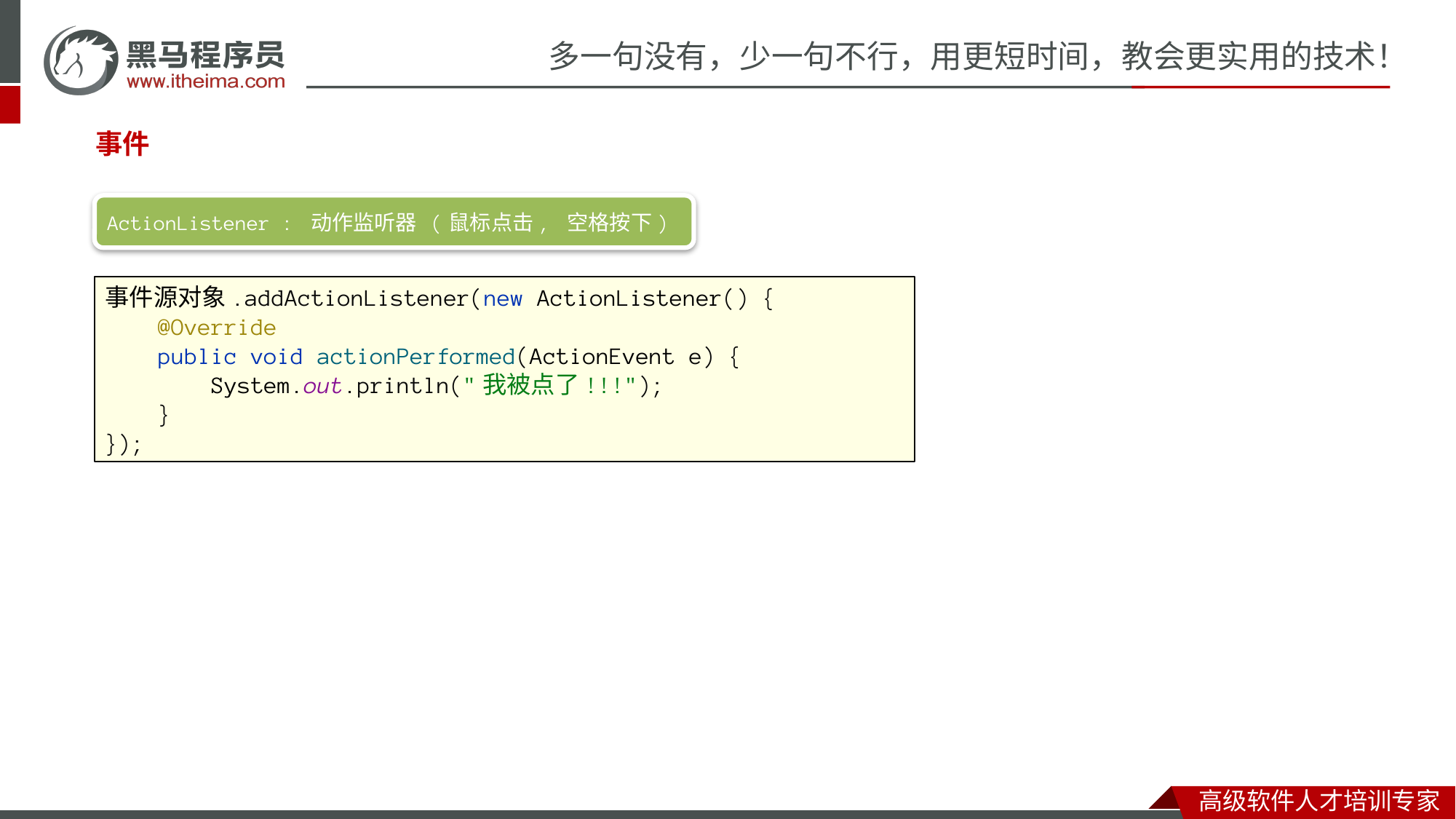

#

事件
ActionListener : 动作监听器  (鼠标点击, 空格按下)
事件源对象.addActionListener(new ActionListener() {
    @Override
    public void actionPerformed(ActionEvent e) {
        System.out.println("我被点了!!!");
    }
});